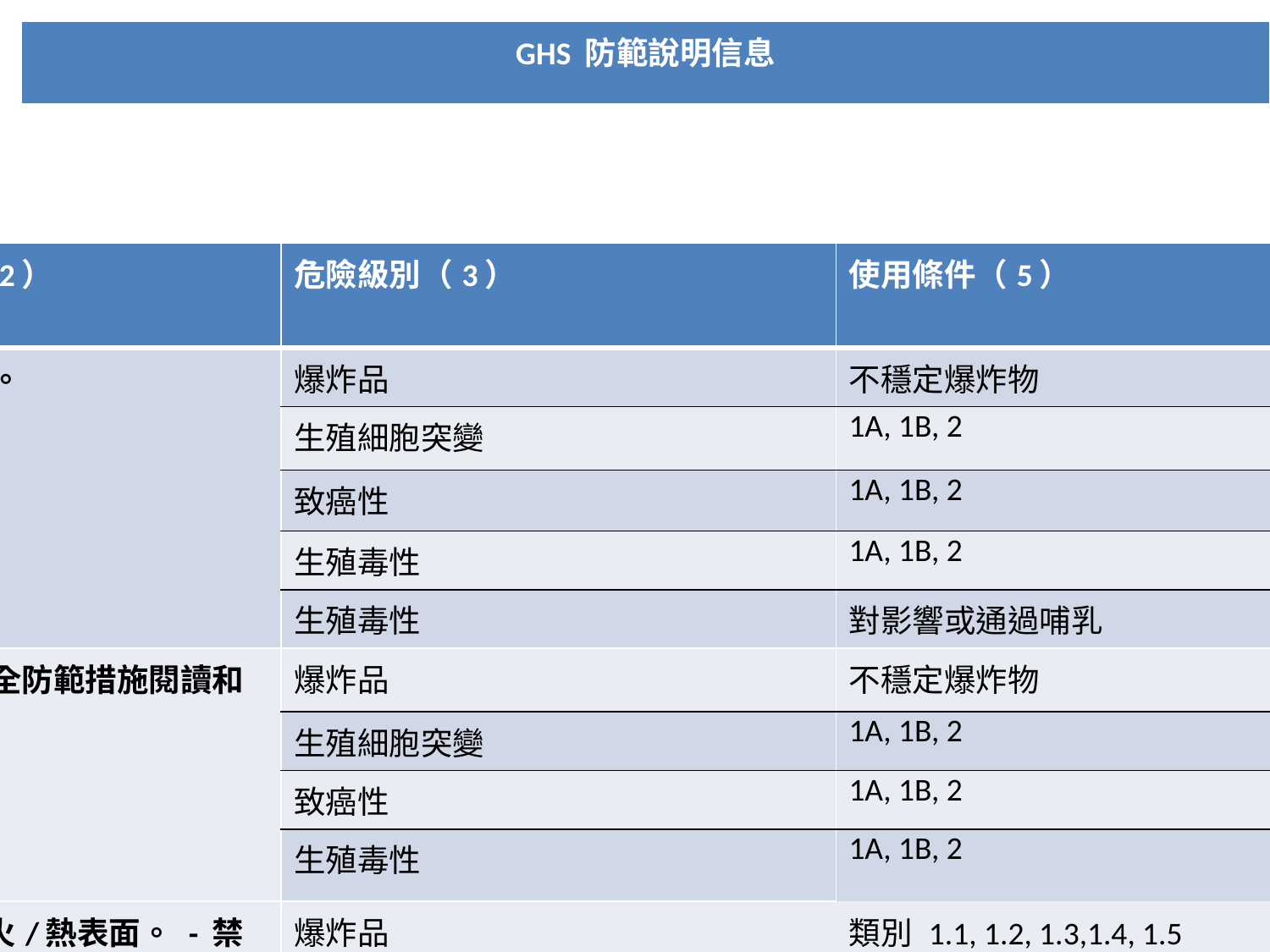

| GHS 防範說明信息 |
| --- |
| P - 代碼（1） | 一般防範說明預防（2） | 危險級別（3） | 使用條件（5） | 使用條件（5） |
| --- | --- | --- | --- | --- |
| P201 | 使用前獲取特別指示。 | 爆炸品 | 不穩定爆炸物 |  |
|  |  | 生殖細胞突變 | 1A, 1B, 2 |  |
|  |  | 致癌性 | 1A, 1B, 2 |  |
|  |  | 生殖毒性 | 1A, 1B, 2 |  |
|  |  | 生殖毒性 | 對影響或通過哺乳 |  |
| P202 | 不處理，直到所有安全防範措施閱讀和理解。 | 爆炸品 | 不穩定爆炸物 |  |
|  |  | 生殖細胞突變 | 1A, 1B, 2 |  |
|  |  | 致癌性 | 1A, 1B, 2 |  |
|  |  | 生殖毒性 | 1A, 1B, 2 |  |
| P210 | 遠離熱源/火花/明火/熱表面。 - 禁止吸煙。 | 爆炸品 | 類別 1.1, 1.2, 1.3,1.4, 1.5 | 製造商/供應商規定適用的點火源。 |
|  |  | 可燃氣體 | 1, 2 |  |
|  |  | 易燃氣霧劑 | 1, 2 |  |
|  |  | 易燃液體 | 1, 2, 3 |  |
|  |  | 易燃固體 | 1, 2 |  |
|  |  | 自身反應性化學品 | 類型 A, B, C, D, E, F |  |
|  |  | 自燃液體 | 1 |  |
|  |  | 自燃固體 | 1 |  |
|  |  | 有機過氧化物 | 類型 A, B, C, D, E, F |  |
|  |  | 氧化性液體 | 1, 2, 3 | 指定要遠離熱源。 |
|  |  | 氧化性固體 | 1, 2, 3 |  |
| P211 | 不要噴灑在明火或其他點火源。 | 易燃氣霧劑 | 1, 2 |  |
| P220 | 保留/貯存處遠離服裝/....../可燃材料。 | 氧化性氣體 | 1 | ......製造商/供應商指定不相容的材料。 |
|  |  | 自身反應性化學品 | 類型 A, B, C,D, E, F |  |
|  |  | 氧化性液體 | 1 | ......製造商/供應商指定不相容的材料。 - 指定要遠離服裝以及其他不相容材料。 |
|  |  |  | 2, 3 | ......製造商/供應商指定不相容的材料。 |
|  |  | 氧化性固體 | 1 | ......製造商/供應商指定不相容的材料。 - 指定要遠離服裝以及其他不相容材料。 |
|  |  |  | 2, 3 | ......製造商/供應商指定不相容的材料。 |
|  |  | 氧化性固體 | 類型 A, B, C, D, E, F |  |
| P221 | 採取一切防範措施，避免與可燃混合/... | 氧化性液體 | 1, 2, 3 | ......製造商/供應商指定不相容的材料。 |
|  |  | 氧化性固體 | 1, 2, 3 |  |
| P222 | 不與空氣接觸。 | 自燃液體 | 1 |  |
|  |  | 自燃固體 | 1 |  |
| P223 | 因會發生劇烈反應遠離任何與水接觸的可能，並 可能閃火。 | 化學物質，與水接觸後產生易燃氣體 | 1, 2 |  |
| P230 | 保持濕潤... | 爆炸品 | 類別 1.1, 1.2, 1.3, 1.5 | ......製造商/供應商指定合適的材料。 - 如果乾燥會增加爆炸危險，如製造或操作過程（如硝化纖維素）的除外。 |
| P231 | 在惰性氣體處理。 | 化學物質，與水接觸後產生易燃氣體 | 1, 2, 3 |  |
| P232 | 保護免受濕氣。 | 化學物質，與水接觸後產生易燃氣體 | 1, 2, 3 |  |
| P233 | 保持容器密閉。 | 易燃液體 | 1, 2, 3 |  |
|  |  | 急性毒性（吸入） | 1, 2, 3 | - 如果產品極易揮發，造成周圍空氣危險。 |
|  |  | 特異性靶器官系統毒性 - 單次暴露（呼吸道的刺激） | 3 |  |
|  |  | 特異性靶器官系統毒性 - 單次暴露（麻醉） | 3 |  |
| P234 | 只能在原容器中。 | 自身反應性化學品 | 類型 A, B, C, D, E, F |  |
|  |  | 有機過氧化物 | 類型 A, B, C, D, E, F |  |
|  |  | 金屬腐蝕物 | 1 |  |
| P235 | 保持低溫。 | 易燃液體 | 1, 2, 3 |  |
|  |  | 自身反應性化學品 | 類型 A, B, C, D, E, F |  |
|  |  | 自加熱化學品 | 1, 2 |  |
|  |  | 有機過氧化物 | 類型 A, B, C, D, E, F |  |
| P240 | 接地/連接容器和接收設備。 | 爆炸品 | 類別1.1, 1.2, 1.3, 1.4, 1.5 | - 如果爆炸物對靜電敏感。 |
|  |  | 易燃液體 | 1, 2, 3 | - 如果靜電敏感材料準備用於再填裝。 - 如果產品極易揮發，造成周圍空氣危險。 |
|  |  | 易燃固體 | 1, 2 | - 如果靜電敏感材料準備用於再填裝。 |
| P241 | 使用防爆的電氣/通風/照明/....../設備。 | 易燃液體 | 1, 2, 3 | ......製造商/供應商指定其他設備。 |
|  |  | 易燃固體 | 1, 2 | ......製造商/供應商指定其他設備。 - 如果會產生粉塵。 |
| P242 | 只能使用不產生火花的工具。 | 易燃液體 | 1, 2, 3 |  |
| P243 | 採取防止靜電放電的措施。 | 易燃液體 | 1, 2, 3 |  |
| P244 | 保持油脂或油減壓閥。 | 氧化性氣體 | 1 |  |
| P250 | 不要研磨/衝擊/ ....../摩擦。 | 爆炸品 | 類別1.1, 1.2, 1.3, 1.4, 1.5 | ......製造商/供應商指定適用的粗魯處理。 |
| P251 | 壓力容器：切勿刺穿或燃燒，甚至使用後。 | 易燃氣霧劑 | 1, 2 |  |
| P260 | 不要吸入粉塵/煙/氣體/煙霧/蒸汽/噴霧。 | 急性毒性（吸入） | 1, 2 | 製造商/供應商規定適用的條件。 |
|  |  | 特異性靶器官系統毒性 - 單次暴露 | 1, 2 |  |
|  |  | 特異性靶器官系統毒性 - 重複接觸 | 1, 2 |  |
|  |  | 皮膚腐蝕 | 1A, 1B, 1C | - 指定不要吸入粉塵或煙霧。 - 如果在使用過程中可能會出現粉塵或煙霧的可吸入顆粒物。 |
|  |  | 生殖毒性 | 對影響或通過哺乳 |  |
| P261 | 避免吸入粉塵/煙/氣體/煙霧/蒸汽/噴霧。 | 急性毒性（吸入） | 3, 4 | - 指定不要吸入粉塵或煙霧。 - 如果在使用過程中可能會出現粉塵或煙霧的可吸入顆粒物。 |
|  |  | 呼吸道過敏 |  |  |
|  |  | 皮膚過敏 |  |  |
|  |  | 特異性靶器官系統毒性 - 單次接觸;（呼吸道刺激） | 3 |  |
|  |  | 特異性靶器官系統毒性 - 單次接觸;（麻醉） | 3 |  |
| P262 | 不要進入眼睛，皮膚或衣服上 | 急性毒性（皮膚） | 1, 2 |  |
| P263 | 懷孕期間避免接觸/哺乳。 | 生殖毒性 | 對影響或通過哺乳 |  |
| P264 | 洗...操作後徹底。 | 急性毒性（口服） | 1, 2, 3, 4 | 製造商/供應商指定的身體部位處理後要洗淨 |
|  |  | 急性毒性（皮膚） | 1, 2 |  |
|  |  | 皮膚腐蝕 | 1A, 1B, 1C |  |
|  |  | 皮膚刺激 | 2 |  |
|  |  | 眼睛刺激 | 2 |  |
|  |  | 生殖毒性 | 對影響或通過哺乳 |  |
|  |  | 特異性靶器官系統毒性 - 單次暴露 | 1, 2 |  |
|  |  | 特異性靶器官系統毒性 - 重複接觸 | 1 |  |
| P270 | 使用本產品時不要進食，飲水或吸煙。 | 急性毒性（口服） | 1, 2, 3, 4 |  |
|  |  | 急性毒性（皮膚） | 1, 2 |  |
|  |  | 生殖毒性 | 對影響或通過哺乳 |  |
|  |  | 特異性靶器官系統毒性 - 單次暴露 | 1, 2 |  |
|  |  | 特異性靶器官系統毒性 - 重複接觸 | 1 |  |
| P271 | 只能在室外或通風良好的地方使用。 | 急性毒性（吸入） | 1, 2, 3, 4 |  |
|  |  | 特異性靶器官系統毒性 - 單次接觸;（呼吸道刺激） | 3 |  |
|  |  | 特異性靶器官系統毒性 - 單次接觸;（麻醉） | 3 |  |
| P272 | 污染的工作服不得帶出工作場所的 | 皮膚過敏 | 1 |  |
| P273 | 避免釋放到環境中。 | 危害水生環境 - 急性水生危害 | - 如果這不是預期的用途。 |  |
|  |  | 危害水生環境 - 慢性水生危險 | 1, 2, 3, 4 |  |
|  |  | 危害臭氧層 | 1 |  |
| P280 | 戴防護手套/防護服/戴防護眼罩/面罩。 | 爆炸品 | 類別1.1, 1.2, 1.3, 1.4, 1.5 | 製造商/供應商指定的設備類型。 - 規定防護面具。 |
|  |  | 易燃液體 | 1, 2, 3 | 製造商/供應商指定的設備類型。 - 指定防護手套和防護眼鏡/面罩。 |
|  |  | 易燃固體 | 1, 2 |  |
|  |  | 自身反應性化學品 | 類型 A, B, C, D, E, F |  |
|  |  | 自燃液體 | 1 |  |
|  |  | 自燃固體 | 1 |  |
|  |  | 自身反應性化學品 | 1, 2 |  |
|  |  | 化學物質，與水接觸後產生易燃氣體 | 1, 2, 3 |  |
|  |  | 氧化性液體 | 1, 2, 3 |  |
|  |  | 氧化性固體 | 1, 2, 3 |  |
|  |  | 有機過氧化物 | 類型 A, B, C, D, E, F |  |
|  |  | 皮膚腐蝕 | 1A, 1B, 1C | 製造商/供應商指定的設備類型。 - 規定防護手套/防護服和防護眼鏡/面罩。 |
|  |  | 皮膚刺激 | 2 | 製造商/供應商指定的設備類型。 - 指定防護手套。 |
|  |  | 皮膚過敏 | 1 |  |
|  |  | 嚴重眼損傷/眼刺激 | 1, 2 | 製造商/供應商指定的設備類型。 - 指定眼部/臉部的保護。 |
| P281 | 使用所需的個人防護裝備。 | 爆炸品 | 不穩定爆炸物 |  |
|  |  | 生殖細胞突變 | 1A, 1B, 2 |  |
|  |  | 致癌性 | 1A, 1B, 2 |  |
|  |  | 生殖毒性 | 1A, 1B, 2 |  |
| P282 | 使用所需的個人防護裝備。 | 高壓氣體 | 冷凍液化氣體 |  |
| P283 | 穿防火/阻燃/阻燃服。 | 氧化性液體 | 1 |  |
|  |  | 氧化性固體 | 1 |  |
| P284 | 戴呼吸防護。 | 急性毒性（吸入） | 1, 2 | 製造商/供應商指定的設備。 |
| P285 | 如通風不足，須戴呼吸防護。 | 呼吸道過敏 | 1 | 製造商/供應商指定的設備。 |
| P231 + P232 | 在惰性氣體處理。保護免受濕氣。 | 化學物質與水接觸後產生易燃氣體 | 1, 2, 3 |  |
| P235 + P410 | 保持低溫。防日曬。 | 自加熱化學品 | 1, 2 |  |